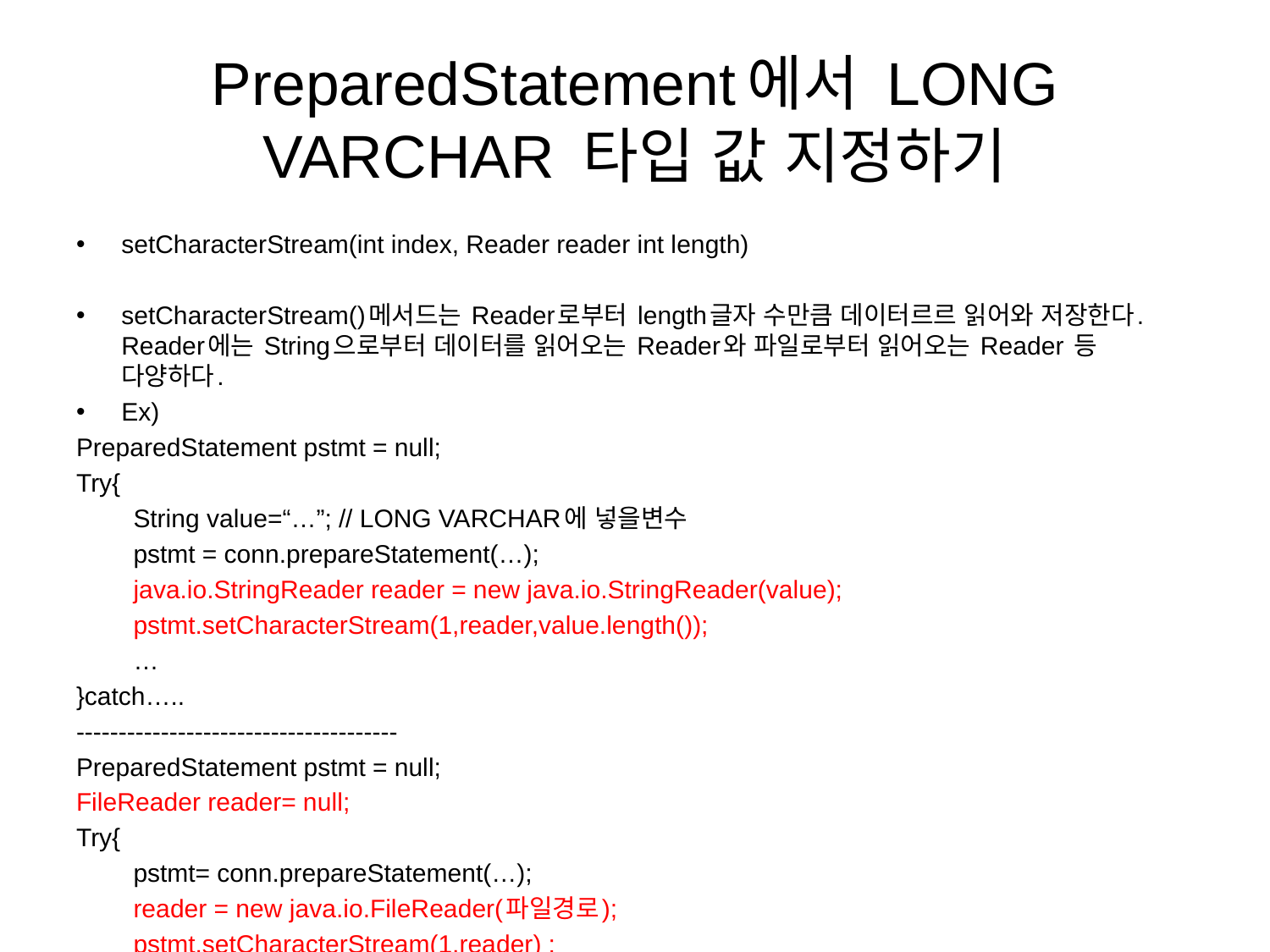

# PreparedStatement에서 LONG VARCHAR 타입 값 지정하기
setCharacterStream(int index, Reader reader int length)

setCharacterStream()메서드는 Reader로부터 length글자 수만큼 데이터르르 읽어와 저장한다. Reader에는 String으로부터 데이터를 읽어오는 Reader와 파일로부터 읽어오는 Reader 등 다양하다.
Ex)
PreparedStatement pstmt = null;
Try{
	String value=“…”; // LONG VARCHAR에 넣을변수
	pstmt = conn.prepareStatement(…);
	java.io.StringReader reader = new java.io.StringReader(value);
	pstmt.setCharacterStream(1,reader,value.length());
	…
}catch…..
--------------------------------------
PreparedStatement pstmt = null;
FileReader reader= null;
Try{
	pstmt= conn.prepareStatement(…);
	reader = new java.io.FileReader(파일경로);
	pstmt.setCharacterStream(1,reader) ;
} …
이건 finally구문에서 pstmt , reader 둘다 close()시켜줘야한다.